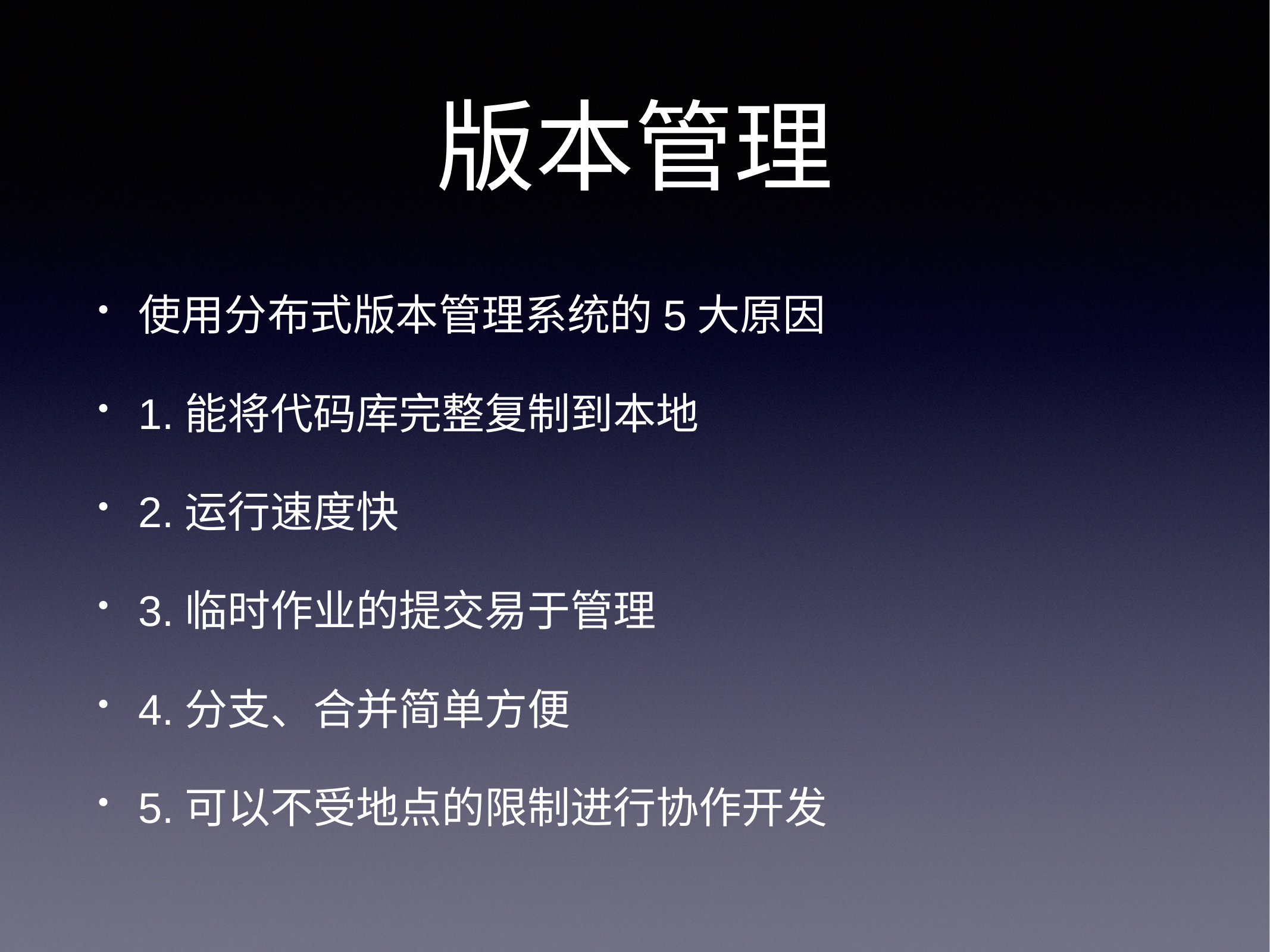

# 版本管理
使用分布式版本管理系统的5大原因
1.能将代码库完整复制到本地
2.运行速度快
3.临时作业的提交易于管理
4.分支、合并简单方便
5.可以不受地点的限制进行协作开发